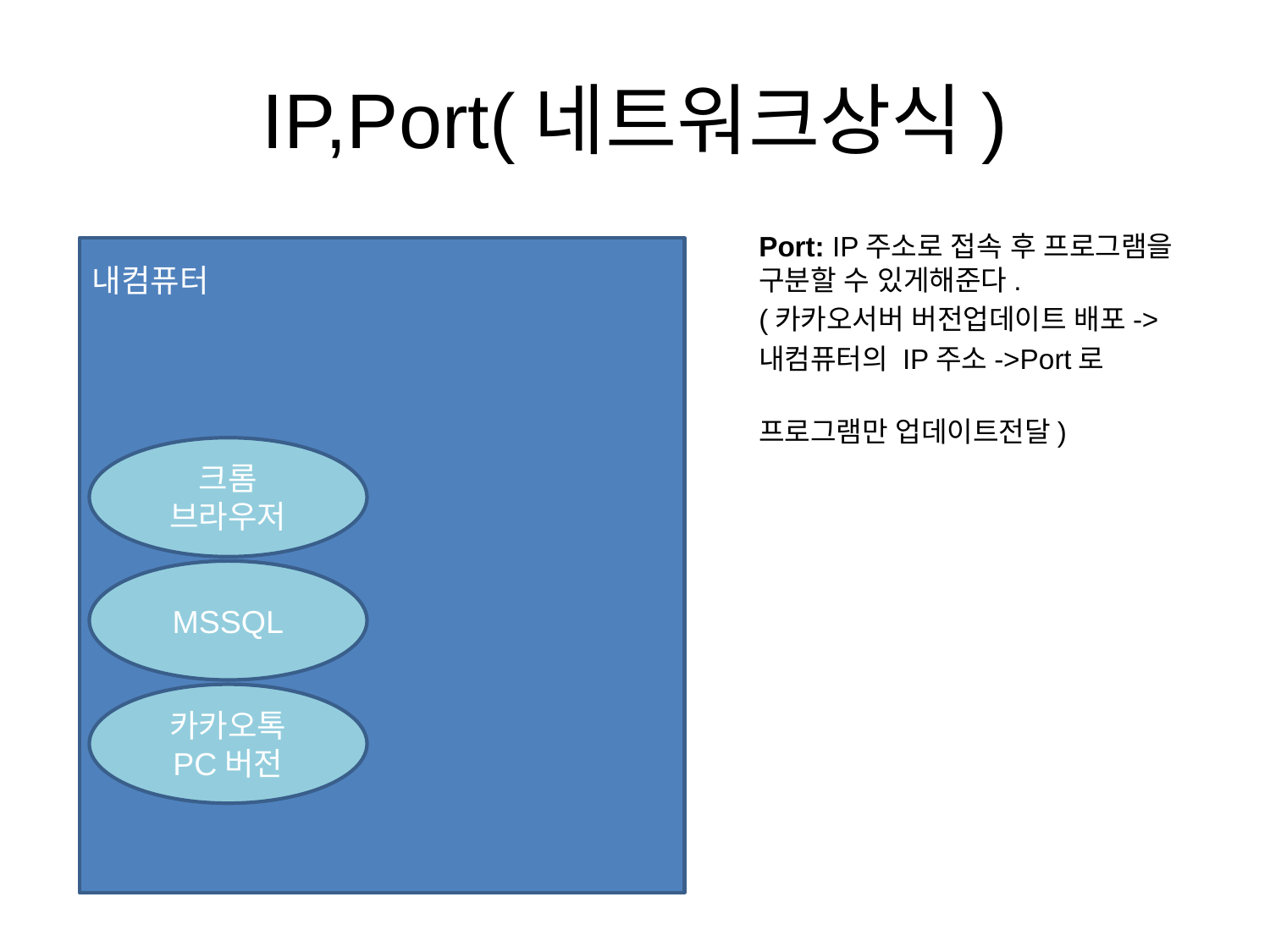

# IP,Port(네트워크상식)
						Port: IP주소로 접속 후 프로그램을 					구분할 수 있게해준다.
						(카카오서버 버전업데이트 배포->
						내컴퓨터의 IP주소->Port로 카카오톡
						프로그램만 업데이트전달)
내컴퓨터

크롬
브라우저
MSSQL
카카오톡
PC버전